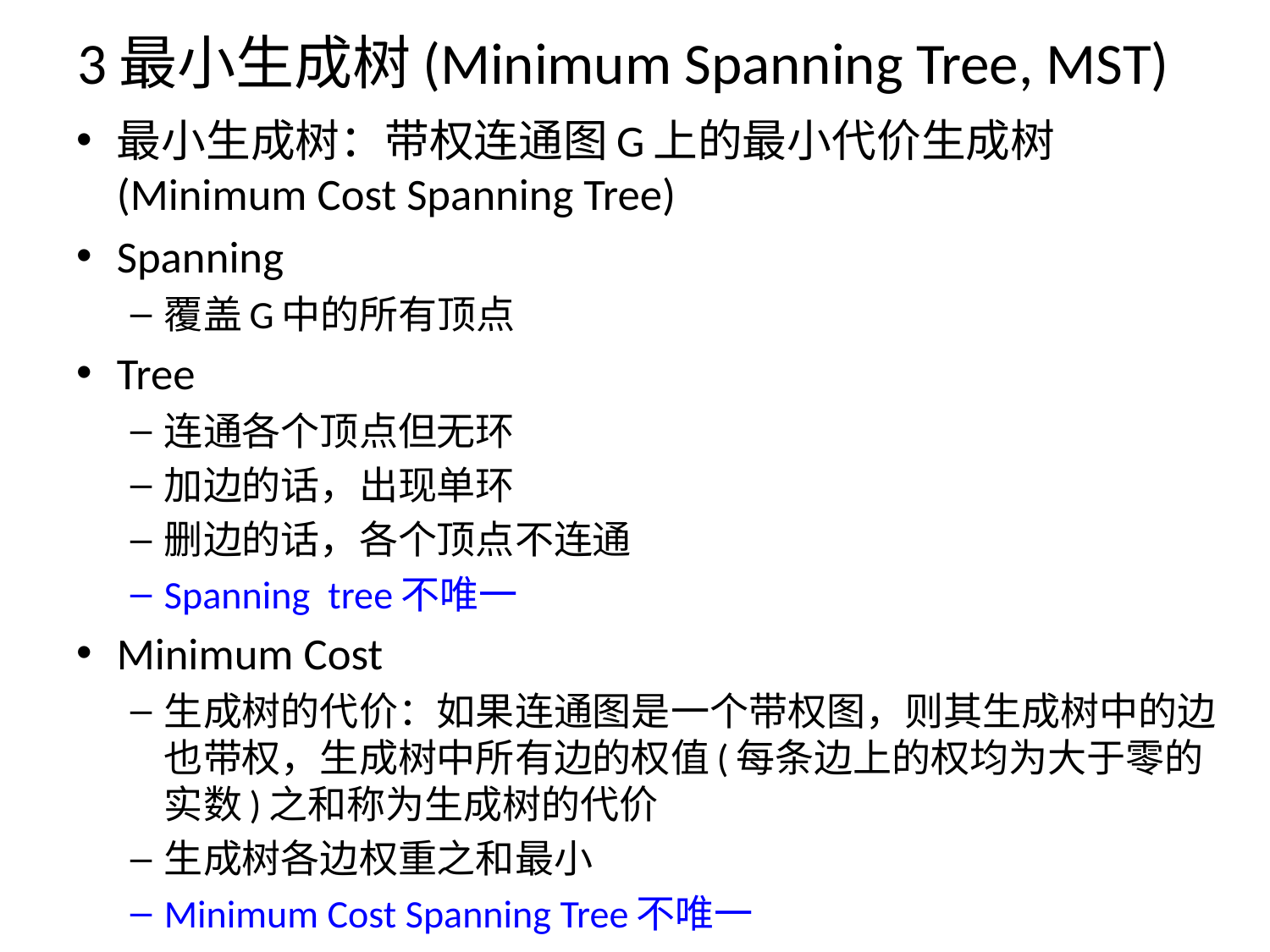

# 3最小生成树(Minimum Spanning Tree, MST)
最小生成树：带权连通图G上的最小代价生成树(Minimum Cost Spanning Tree)
Spanning
覆盖G中的所有顶点
Tree
连通各个顶点但无环
加边的话，出现单环
删边的话，各个顶点不连通
Spanning  tree不唯一
Minimum Cost
生成树的代价：如果连通图是一个带权图，则其生成树中的边也带权，生成树中所有边的权值(每条边上的权均为大于零的实数)之和称为生成树的代价
生成树各边权重之和最小
Minimum Cost Spanning Tree不唯一